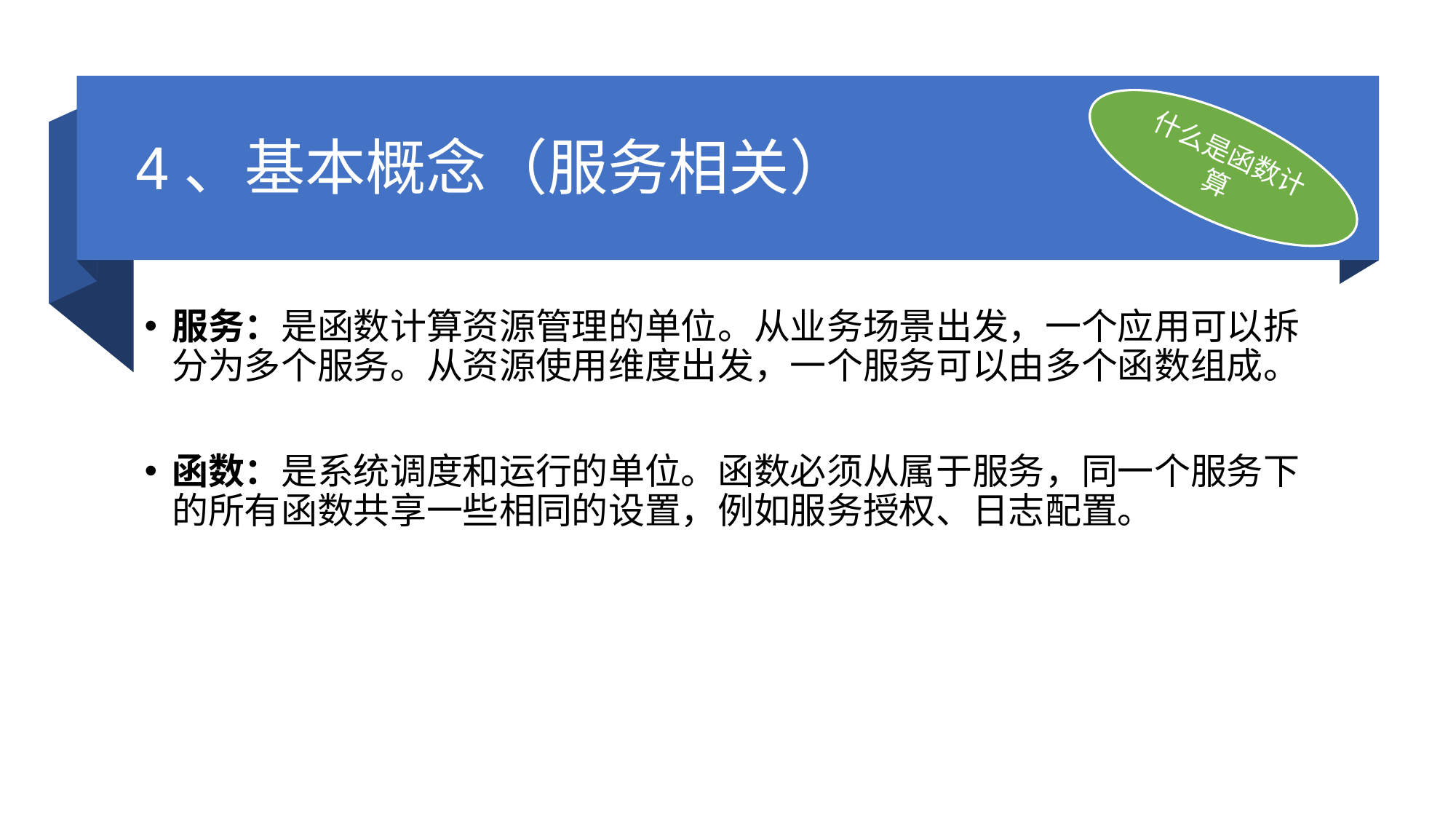

# 4、基本概念（服务相关）
什么是函数计算
服务：是函数计算资源管理的单位。从业务场景出发，一个应用可以拆分为多个服务。从资源使用维度出发，一个服务可以由多个函数组成。

函数：是系统调度和运行的单位。函数必须从属于服务，同一个服务下的所有函数共享一些相同的设置，例如服务授权、日志配置。